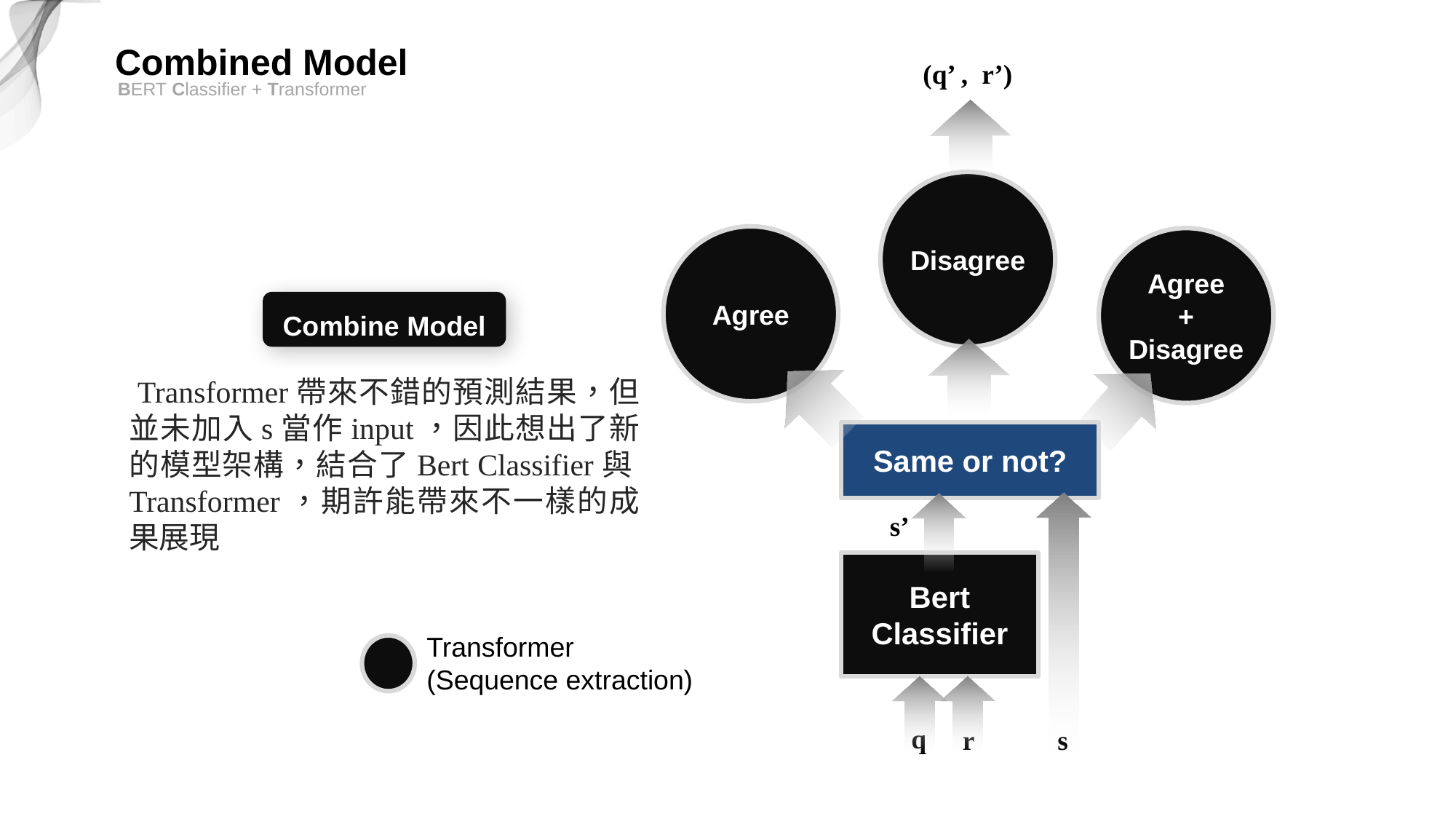

Combined Model
(q’ ,  r’)
BERT Classifier + Transformer

Disagree
Agree
Agree
+
Disagree
Combine Model

 Transformer帶來不錯的預測結果，但並未加入s當作input，因此想出了新的模型架構，結合了Bert Classifier與Transformer，期許能帶來不一樣的成果展現
Same or not?

s’
Bert
Classifier
Transformer
(Sequence extraction)

q
r
s